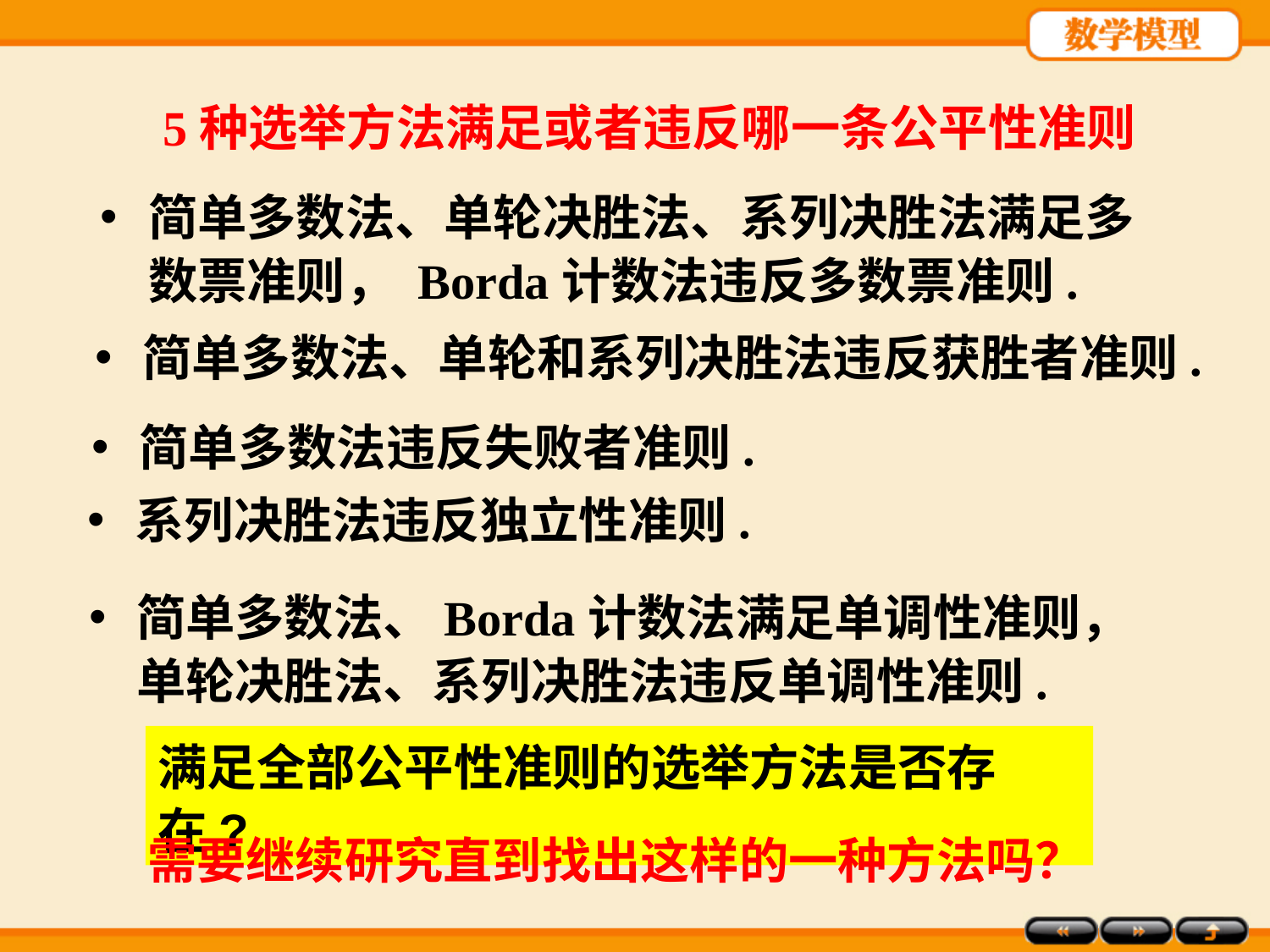

5种选举方法满足或者违反哪一条公平性准则
简单多数法、单轮决胜法、系列决胜法满足多数票准则， Borda计数法违反多数票准则.
简单多数法、单轮和系列决胜法违反获胜者准则.
简单多数法违反失败者准则.
系列决胜法违反独立性准则.
简单多数法、Borda计数法满足单调性准则，单轮决胜法、系列决胜法违反单调性准则.
满足全部公平性准则的选举方法是否存在?
需要继续研究直到找出这样的一种方法吗？